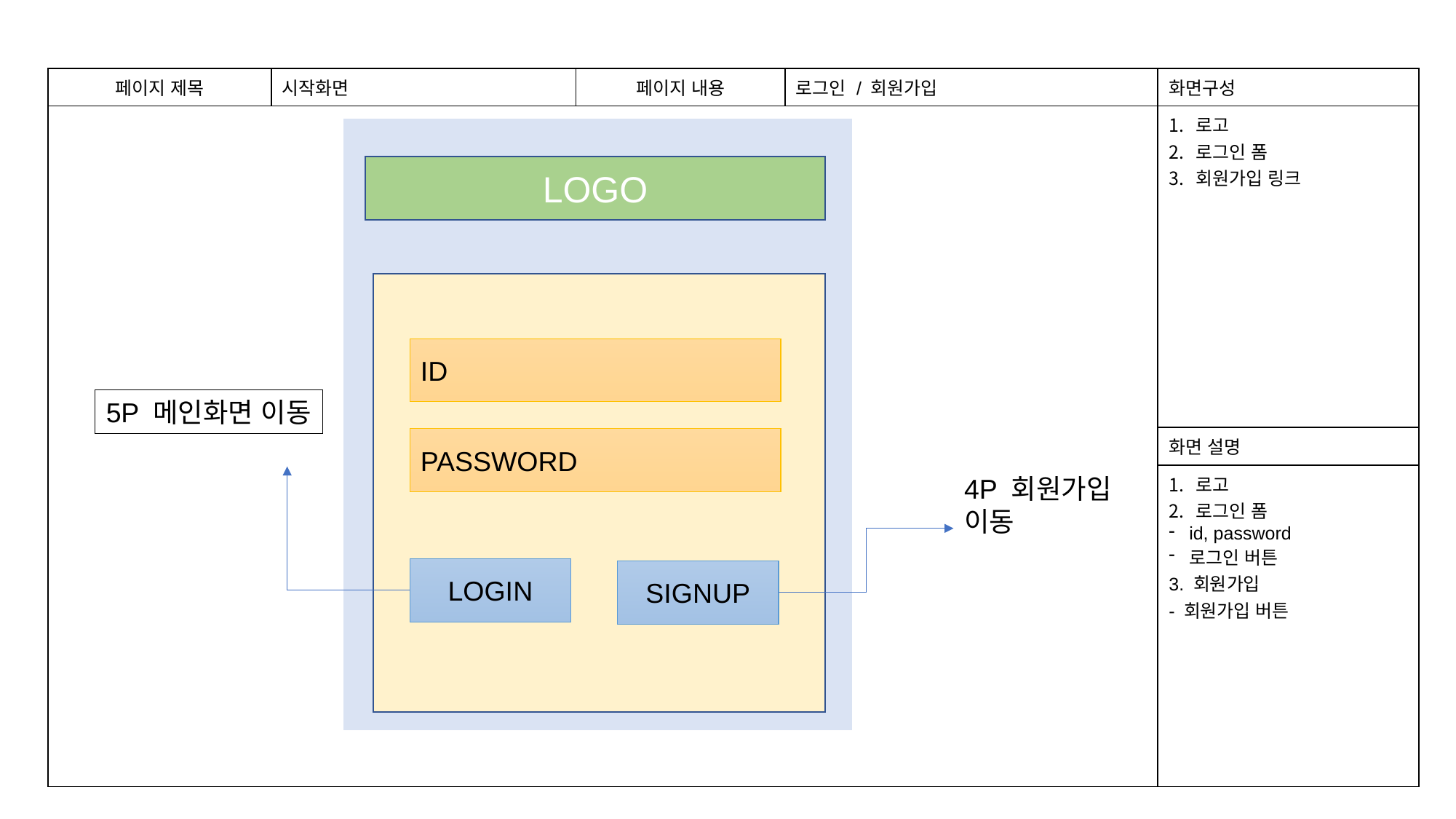

| 페이지 제목 | 시작화면 | 페이지 내용 | 로그인 / 회원가입 | 화면구성 |
| --- | --- | --- | --- | --- |
|  |  |  |  | 로고 로그인 폼 회원가입 링크 |
|  |  |  |  | 화면 설명 |
|  |  |  |  | 로고 로그인 폼 id, password 로그인 버튼 3. 회원가입 - 회원가입 버튼 |

LOGO

ID
PASSWORD
LOGIN
SIGNUP
5P 메인화면 이동
4P 회원가입 이동